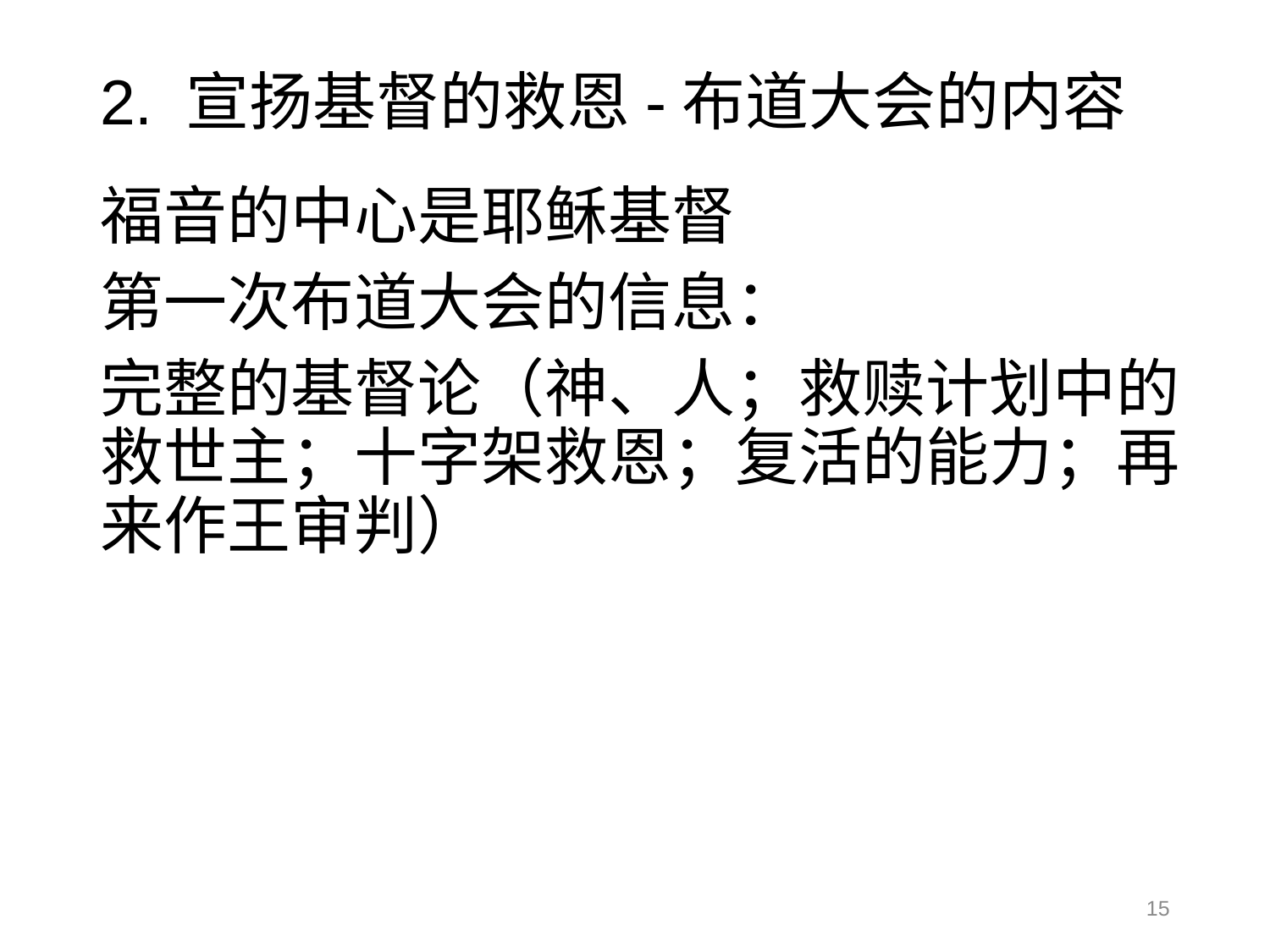

# 2. 宣扬基督的救恩-布道大会的内容
福音的中心是耶稣基督
第一次布道大会的信息：
完整的基督论（神、人；救赎计划中的救世主；十字架救恩；复活的能力；再来作王审判）
15